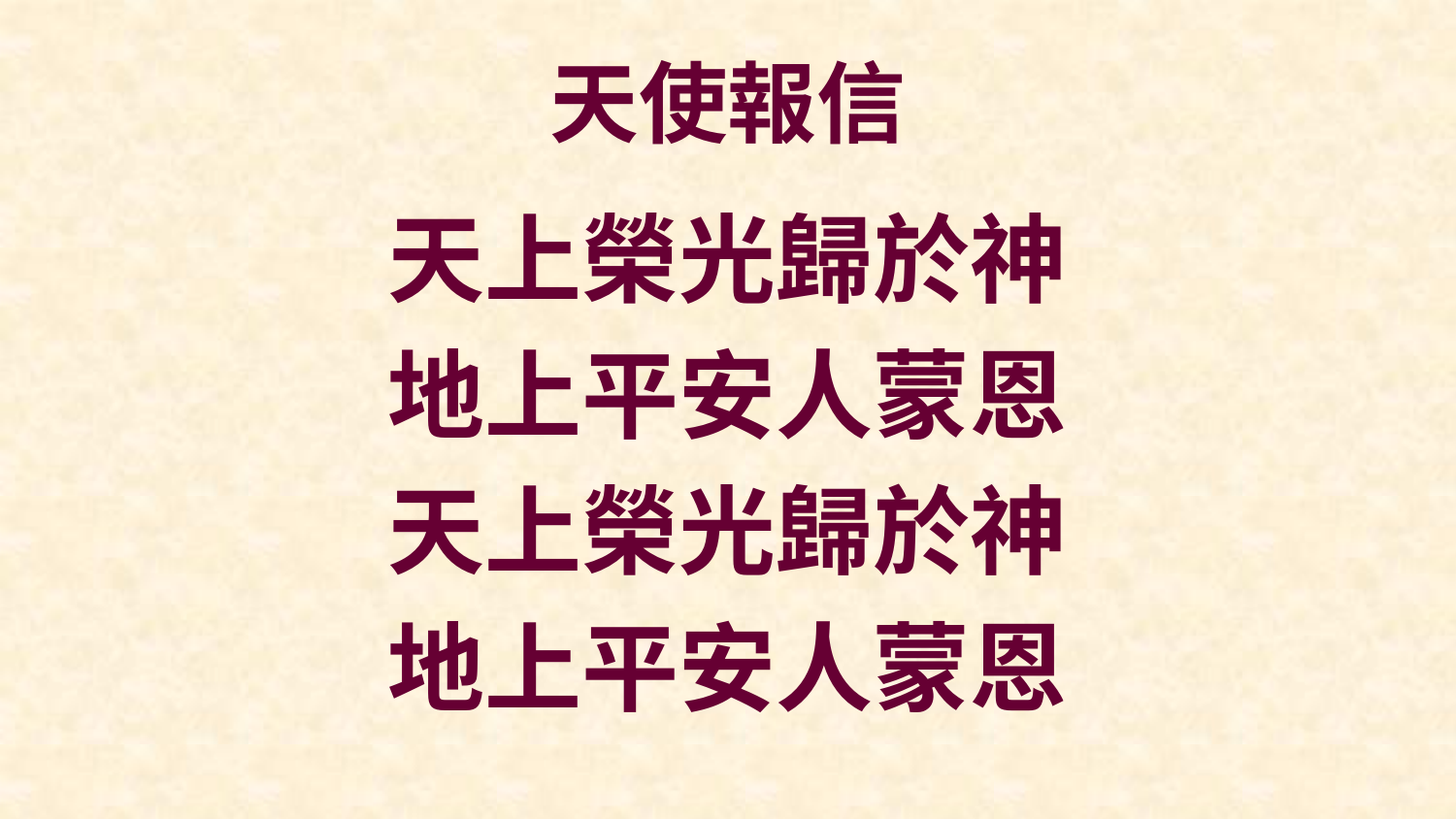

# 天使報信
天上榮光歸於神
地上平安人蒙恩
天上榮光歸於神
地上平安人蒙恩